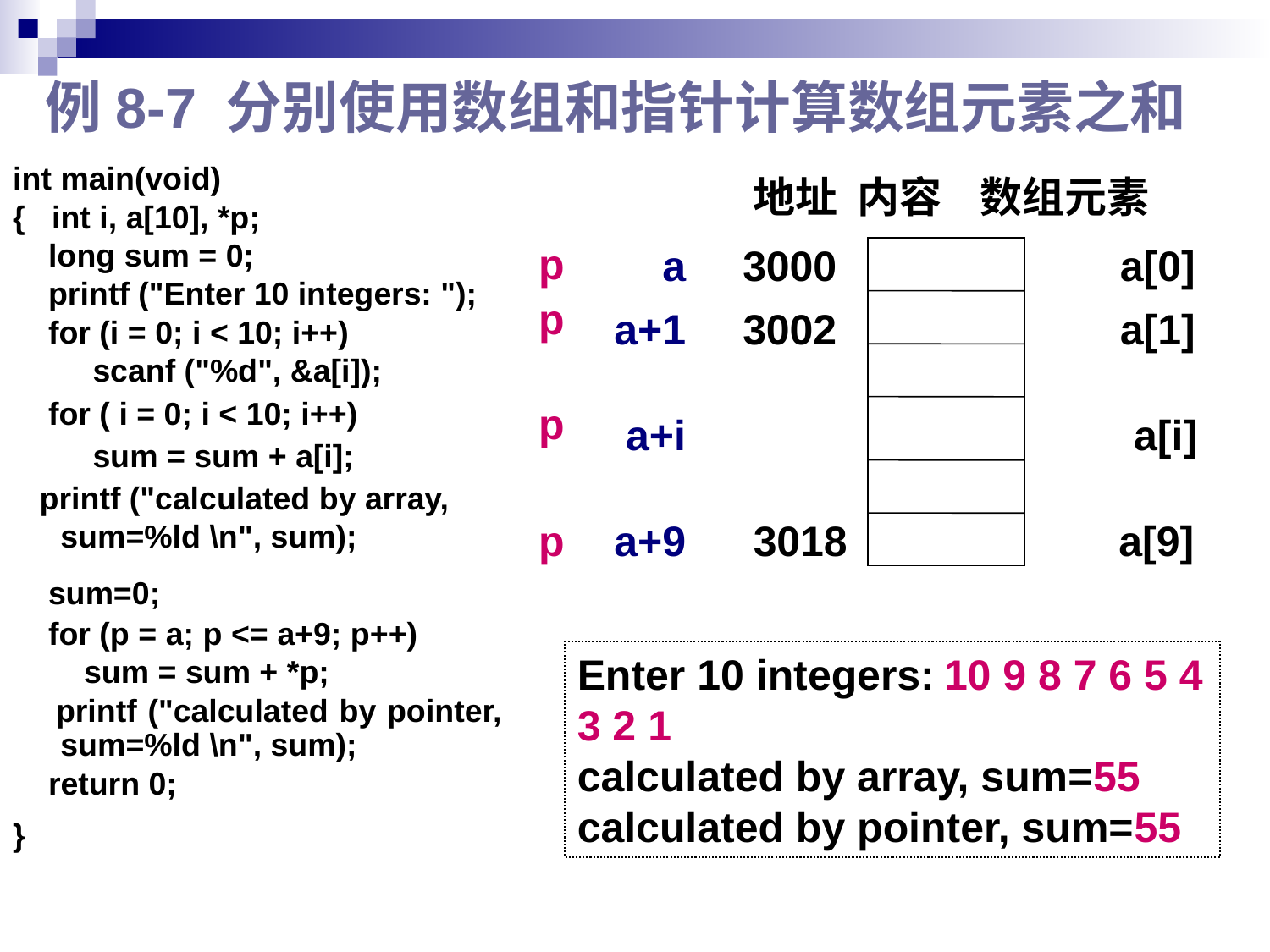

例8-7 分别使用数组和指针计算数组元素之和
int main(void)
{   int i, a[10], *p;
    long sum = 0;
    printf ("Enter 10 integers: ");
    for (i = 0; i < 10; i++)
         scanf ("%d", &a[i]);
    for ( i = 0; i < 10; i++)
         sum = sum + a[i];
   printf ("calculated by array, sum=%ld \n", sum);
   sum=0;
    for (p = a; p <= a+9; p++)
        sum = sum + *p;
    printf ("calculated by pointer, sum=%ld \n", sum);
    return 0;
}
地址  内容    数组元素
3000                        a[0]

3002                        a[1]
                                 a[i]
3018                       a[9]
 a
a+1
a+i
a+9
 p
 p
 p
 p
Enter 10 integers: 10 9 8 7 6 5 4 3 2 1
calculated by array, sum=55
calculated by pointer, sum=55